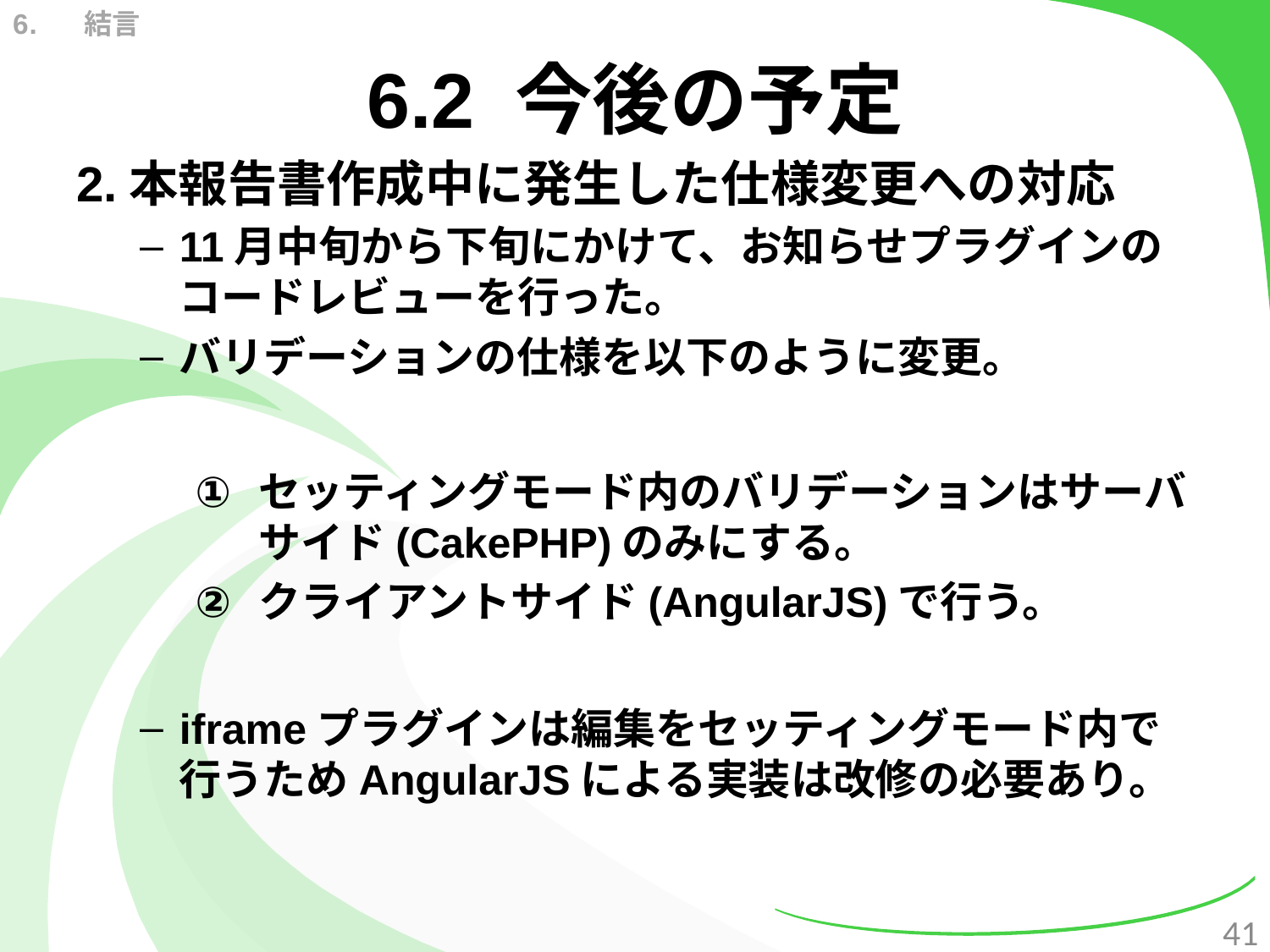

結言
# 6.2 今後の予定
2.本報告書作成中に発生した仕様変更への対応
11月中旬から下旬にかけて、お知らせプラグインのコードレビューを行った。
バリデーションの仕様を以下のように変更。

セッティングモード内のバリデーションはサーバサイド(CakePHP)のみにする。
クライアントサイド(AngularJS)で行う。

iframeプラグインは編集をセッティングモード内で行うためAngularJSによる実装は改修の必要あり。
41